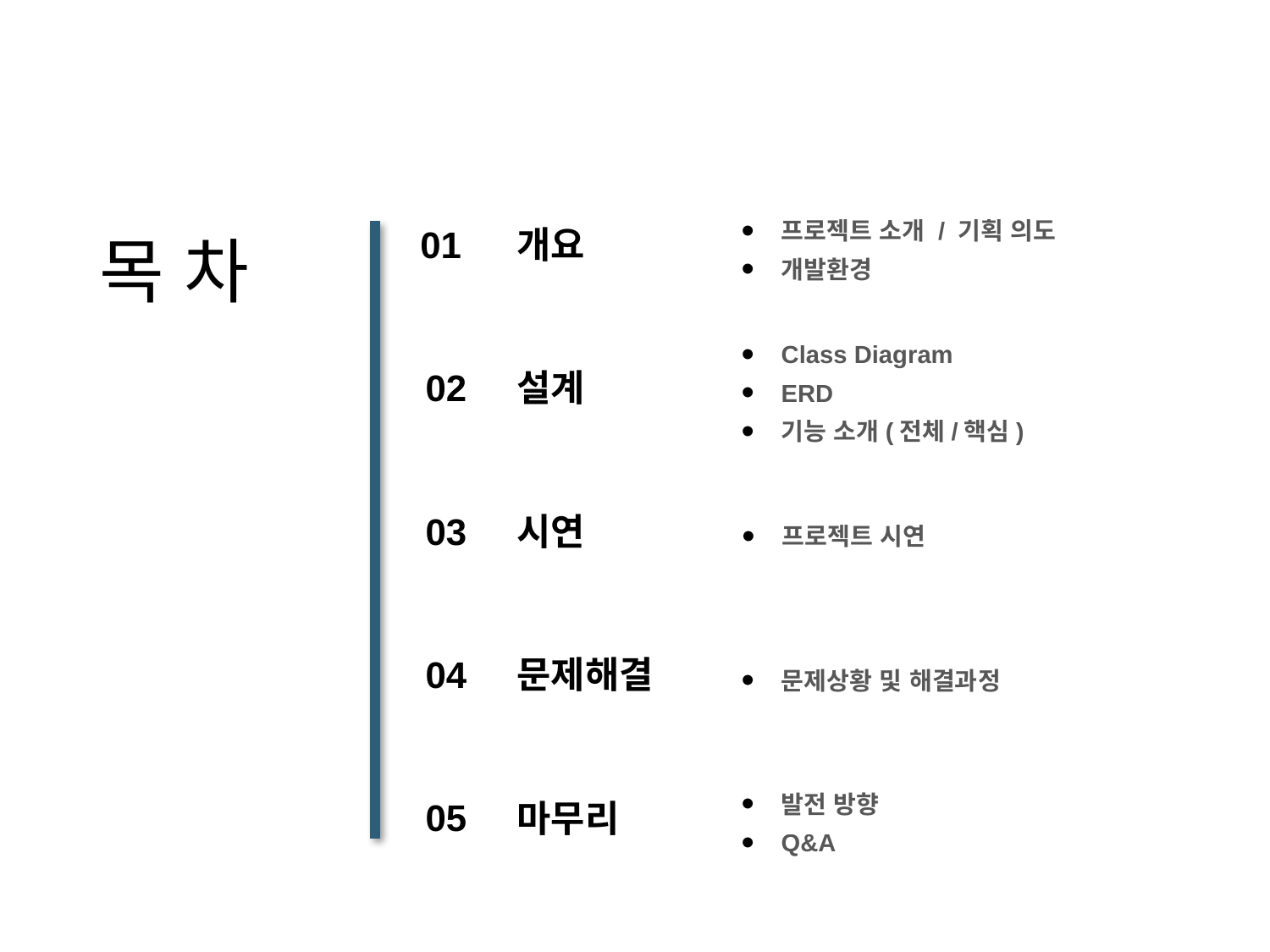

프로젝트 소개 / 기획 의도
개발환경
목 차
개요
01
Class Diagram
ERD
기능 소개(전체/핵심)
02
설계
03
시연
프로젝트 시연
04
문제해결
문제상황 및 해결과정
발전 방향
Q&A
05
마무리